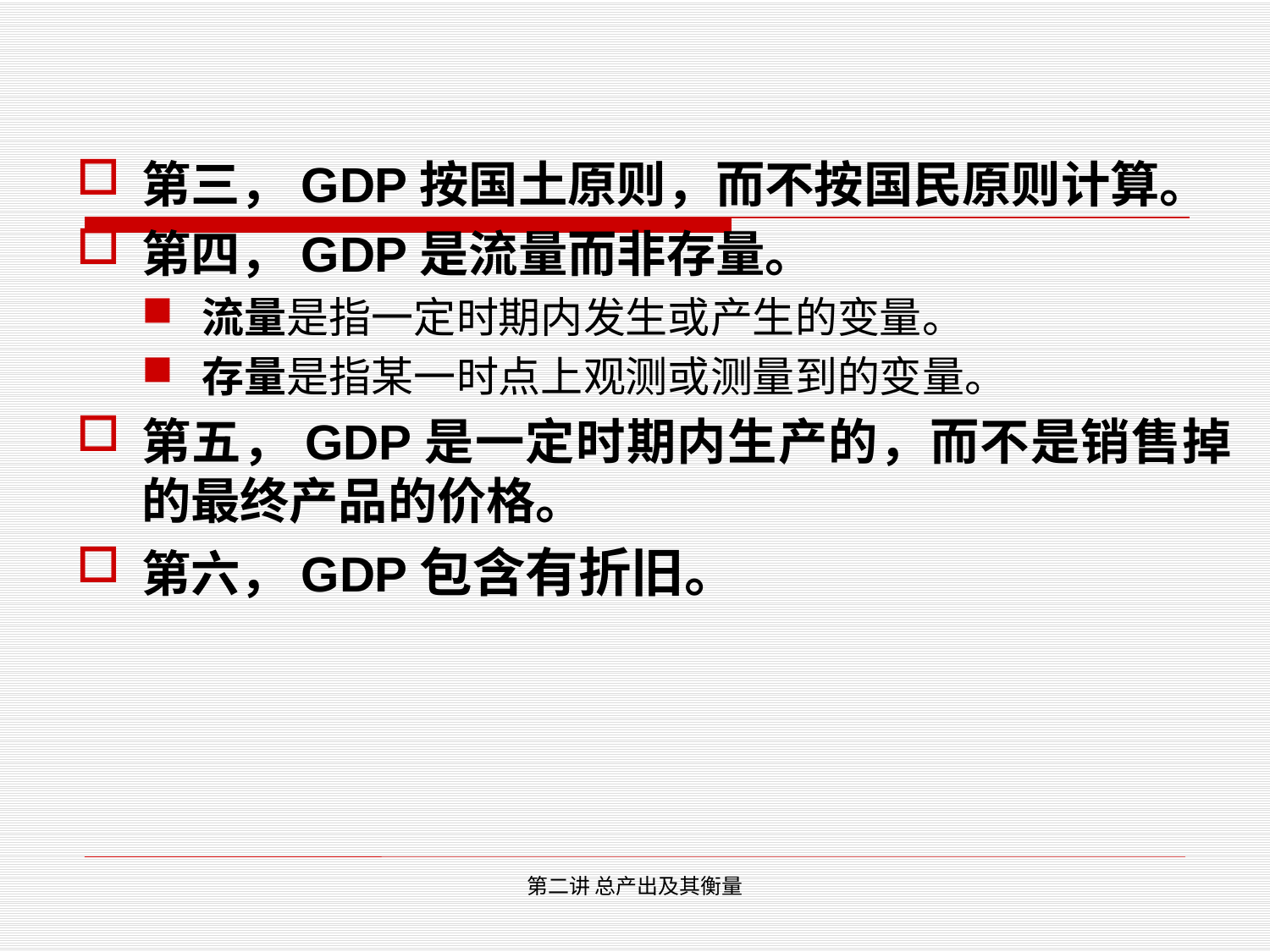

第三，GDP按国土原则，而不按国民原则计算。
第四，GDP是流量而非存量。
流量是指一定时期内发生或产生的变量。
存量是指某一时点上观测或测量到的变量。
第五，GDP是一定时期内生产的，而不是销售掉的最终产品的价格。
第六，GDP包含有折旧。
第二讲 总产出及其衡量